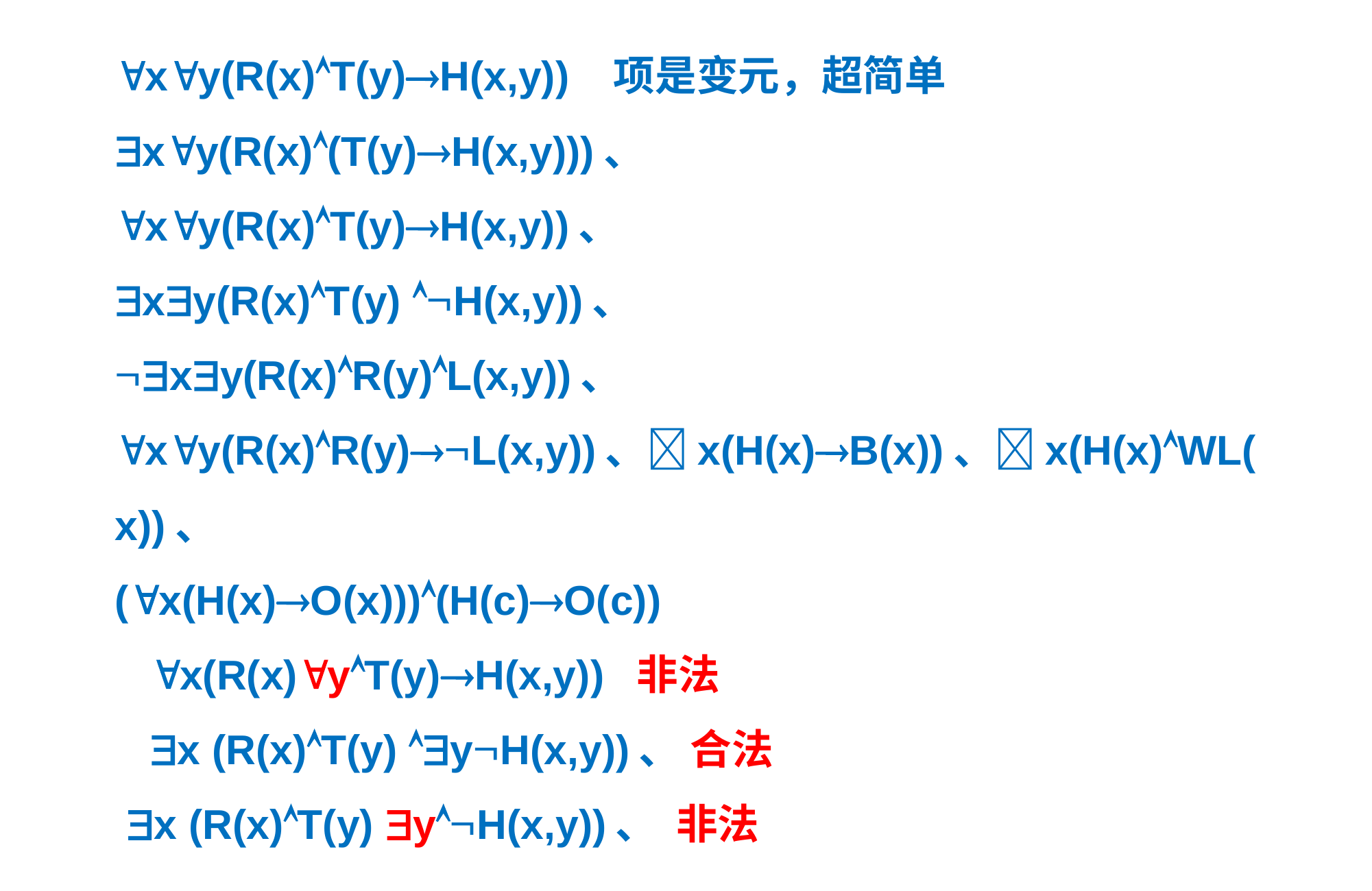

∀x∀y(R(x)∧T(y)→H(x,y))   项是变元，超简单
∃x∀y(R(x)∧(T(y)→H(x,y)))、
∀x∀y(R(x)∧T(y)→H(x,y))、
∃x∃y(R(x)∧T(y) ∧¬H(x,y))、
¬∃x∃y(R(x)∧R(y)∧L(x,y))、
∀x∀y(R(x)∧R(y)→¬L(x,y))、∀x(H(x)→B(x))、∃x(H(x)∧WL(x))、
(∀x(H(x)→O(x)))∧(H(c)→O(c))
   ∀x(R(x)∀y∧T(y)→H(x,y))  非法
   ∃x (R(x)∧T(y) ∧∃y¬H(x,y))、 合法
 ∃x (R(x)∧T(y) ∃y∧¬H(x,y))、  非法